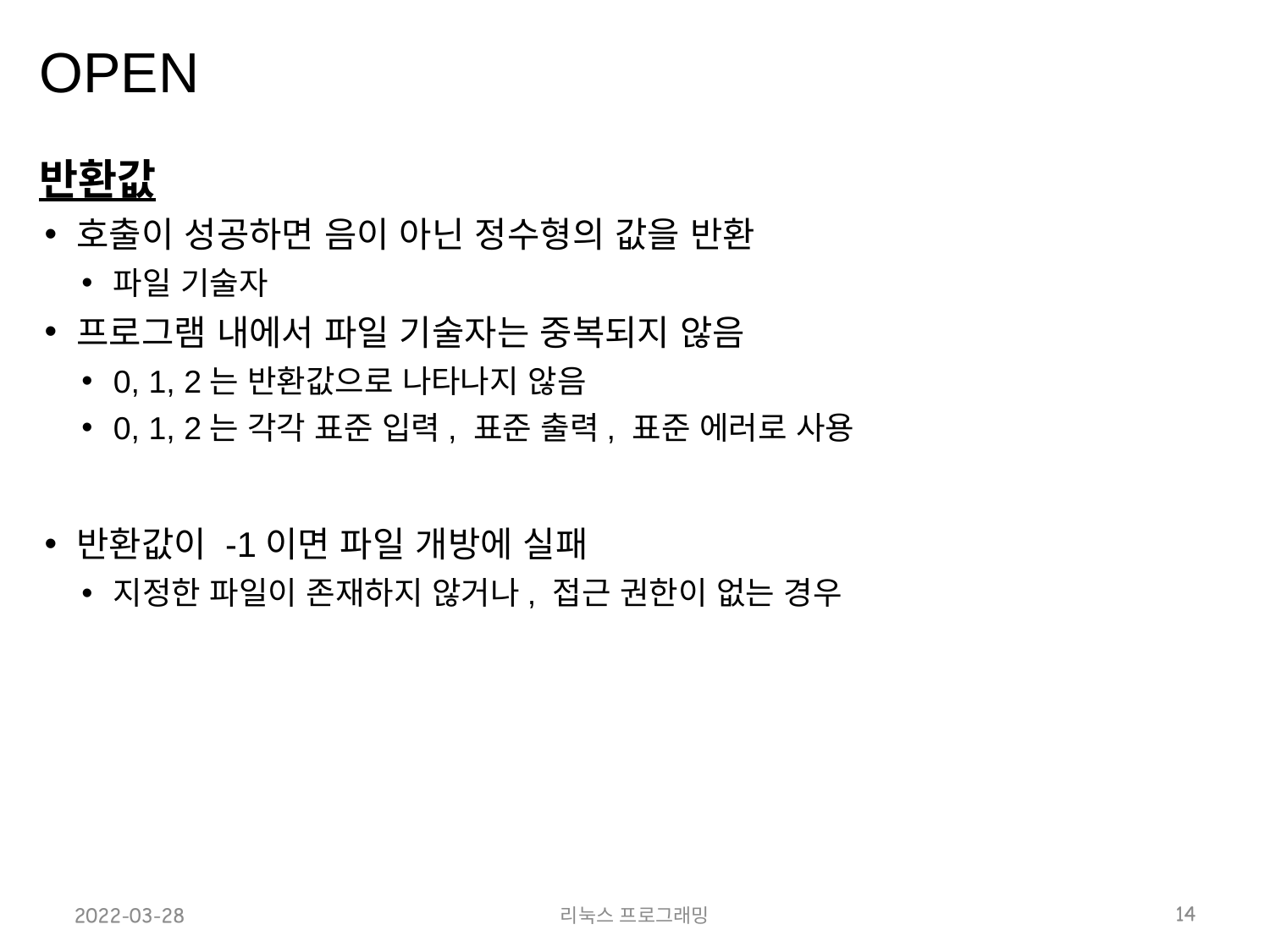

# OPEN
반환값
호출이 성공하면 음이 아닌 정수형의 값을 반환
파일 기술자
프로그램 내에서 파일 기술자는 중복되지 않음
0, 1, 2는 반환값으로 나타나지 않음
0, 1, 2는 각각 표준 입력, 표준 출력, 표준 에러로 사용

반환값이 -1이면 파일 개방에 실패
지정한 파일이 존재하지 않거나, 접근 권한이 없는 경우
2022-03-28
리눅스 프로그래밍
14